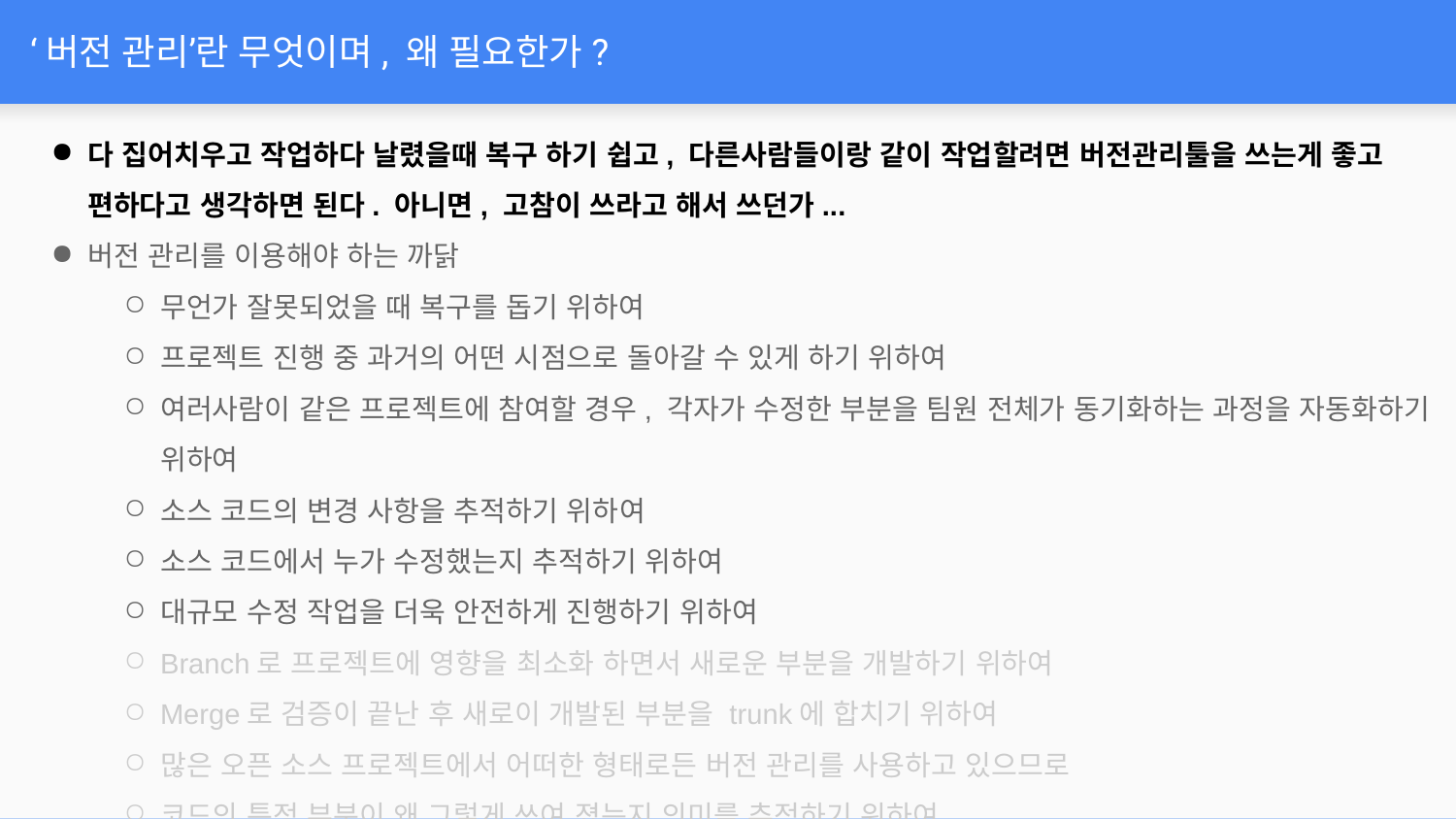

# ‘버전 관리’란 무엇이며, 왜 필요한가?
다 집어치우고 작업하다 날렸을때 복구 하기 쉽고, 다른사람들이랑 같이 작업할려면 버전관리툴을 쓰는게 좋고 편하다고 생각하면 된다. 아니면, 고참이 쓰라고 해서 쓰던가...
버전 관리를 이용해야 하는 까닭
무언가 잘못되었을 때 복구를 돕기 위하여
프로젝트 진행 중 과거의 어떤 시점으로 돌아갈 수 있게 하기 위하여
여러사람이 같은 프로젝트에 참여할 경우, 각자가 수정한 부분을 팀원 전체가 동기화하는 과정을 자동화하기 위하여
소스 코드의 변경 사항을 추적하기 위하여
소스 코드에서 누가 수정했는지 추적하기 위하여
대규모 수정 작업을 더욱 안전하게 진행하기 위하여
Branch로 프로젝트에 영향을 최소화 하면서 새로운 부분을 개발하기 위하여
Merge로 검증이 끝난 후 새로이 개발된 부분을 trunk에 합치기 위하여
많은 오픈 소스 프로젝트에서 어떠한 형태로든 버전 관리를 사용하고 있으므로
코드의 특정 부분이 왜 그렇게 쓰여 졌는지 의미를 추적하기 위하여